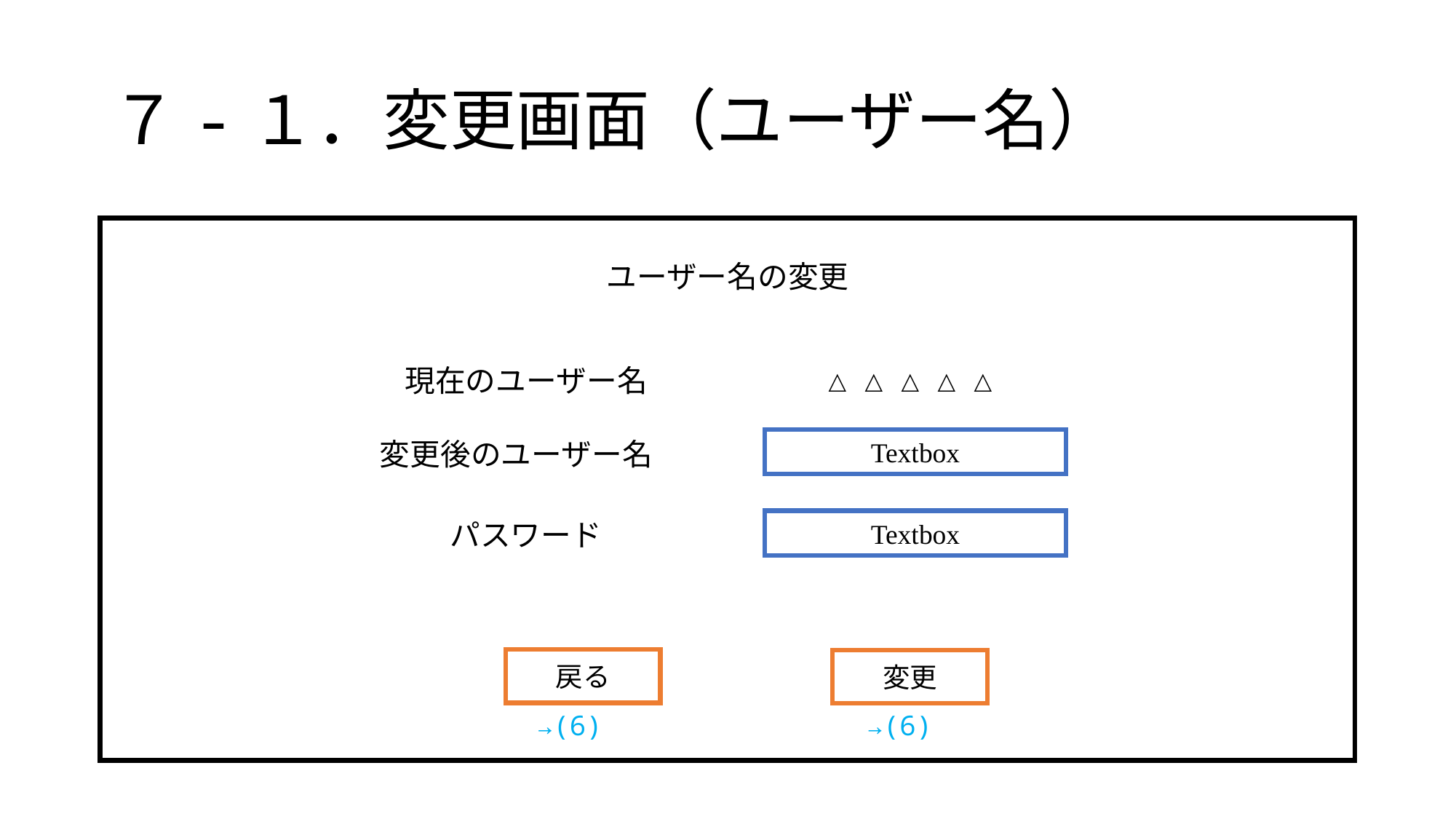

# ７-１．変更画面（ユーザー名）

ユーザー名の変更
現在のユーザー名
△△△△△
Textbox
変更後のユーザー名
パスワード
Textbox
戻る
変更
→(6)
→(6)